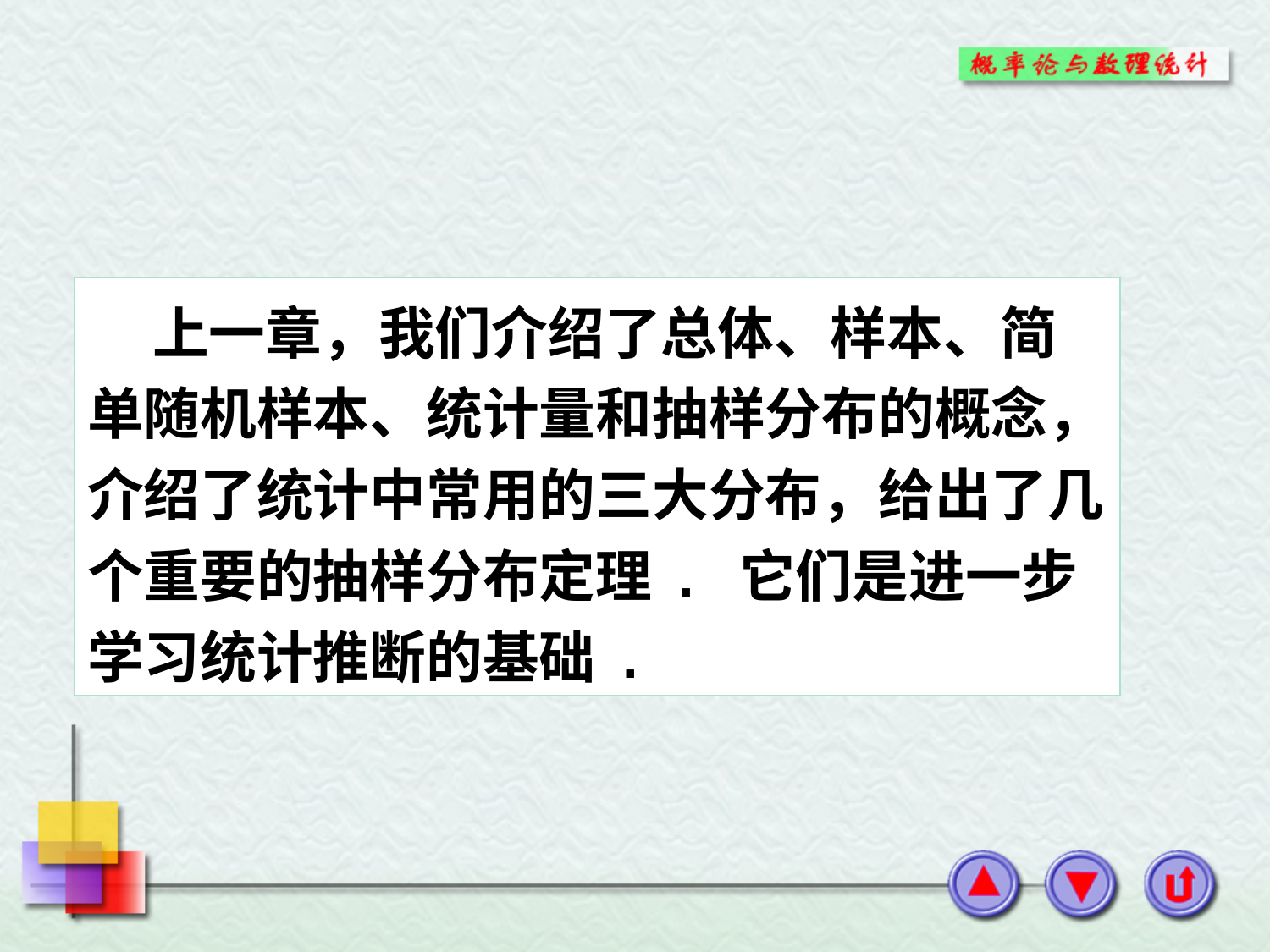

上一章，我们介绍了总体、样本、简单随机样本、统计量和抽样分布的概念，介绍了统计中常用的三大分布，给出了几个重要的抽样分布定理 .  它们是进一步学习统计推断的基础 .